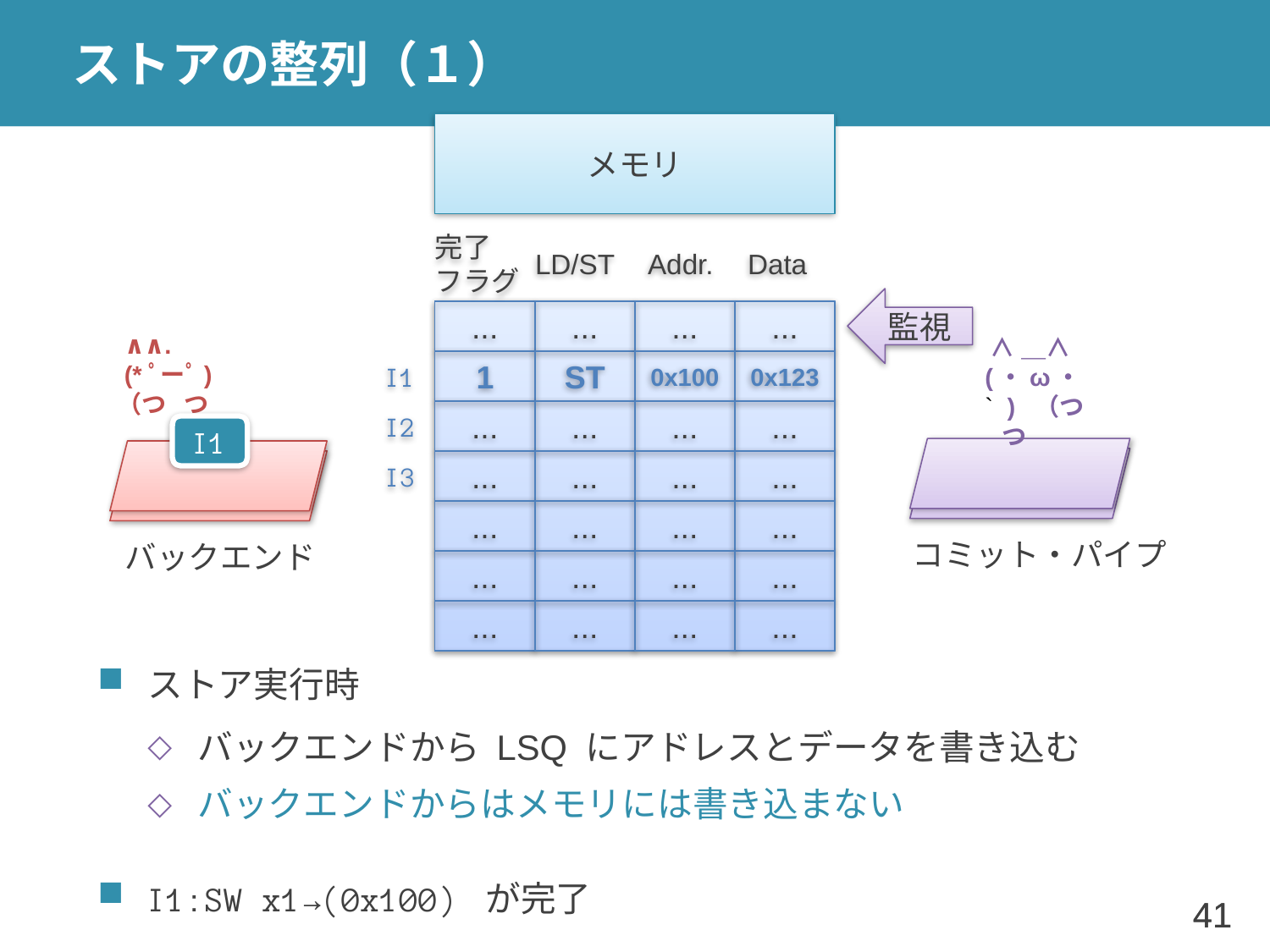

# ストアの整列（１）
メモリ
完了
フラグ
LD/ST
Addr.
Data
監視

...
...
...
...
 ∧∧.
 (*ﾟーﾟ)（つ   つ
 ∧＿∧
(・ω・`  )  （つ    つ
I1
1
ST
0x100
0x123
I2
...
...
...
...
I1

I3
...
...
...
...
...
...
...
...
コミット・パイプ
バックエンド
...
...
...
...
...
...
...
...
ストア実行時
バックエンドから LSQ にアドレスとデータを書き込む
バックエンドからはメモリには書き込まない
I1:SW x1→(0x100) が完了